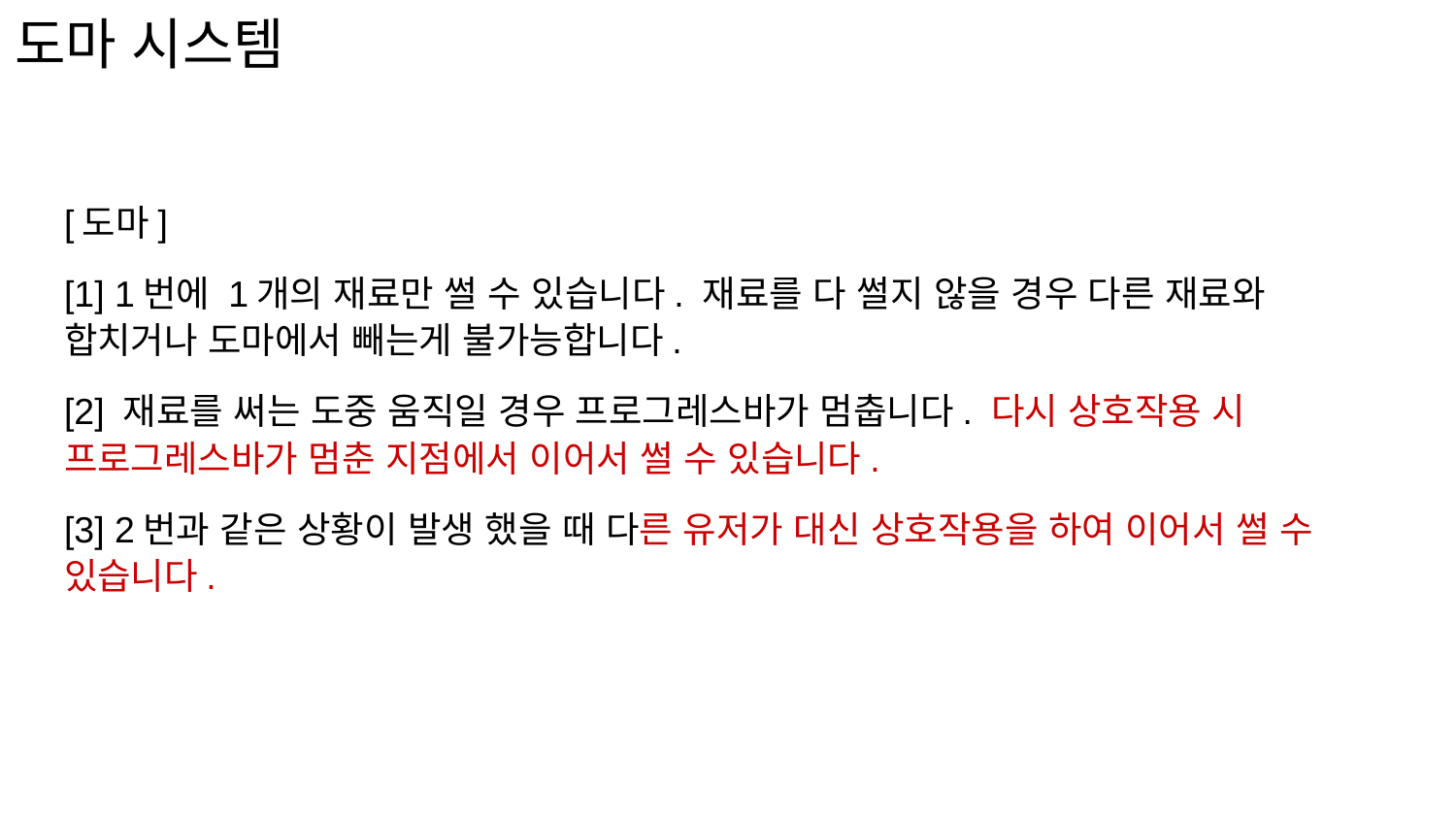

# 도마 시스템
[도마]
[1] 1번에 1개의 재료만 썰 수 있습니다. 재료를 다 썰지 않을 경우 다른 재료와 합치거나 도마에서 빼는게 불가능합니다.
[2] 재료를 써는 도중 움직일 경우 프로그레스바가 멈춥니다. 다시 상호작용 시 프로그레스바가 멈춘 지점에서 이어서 썰 수 있습니다.
[3] 2번과 같은 상황이 발생 했을 때 다른 유저가 대신 상호작용을 하여 이어서 썰 수 있습니다.